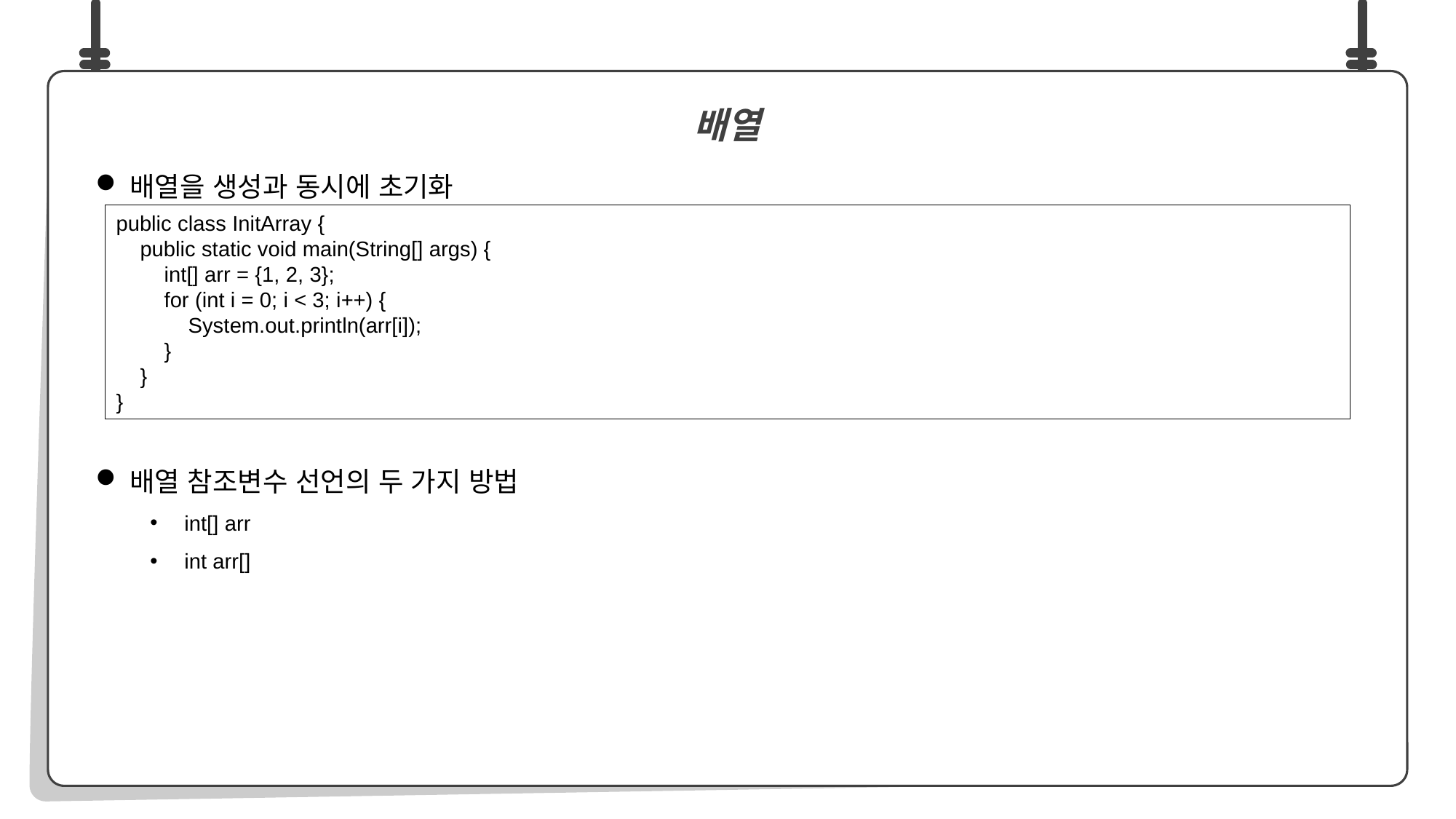

배열을 생성과 동시에 초기화

배열 참조변수 선언의 두 가지 방법
int[] arr
int arr[]

배열

public class InitArray {
    public static void main(String[] args) {
        int[] arr = {1, 2, 3};
        for (int i = 0; i < 3; i++) {
            System.out.println(arr[i]);
        }
    }
}